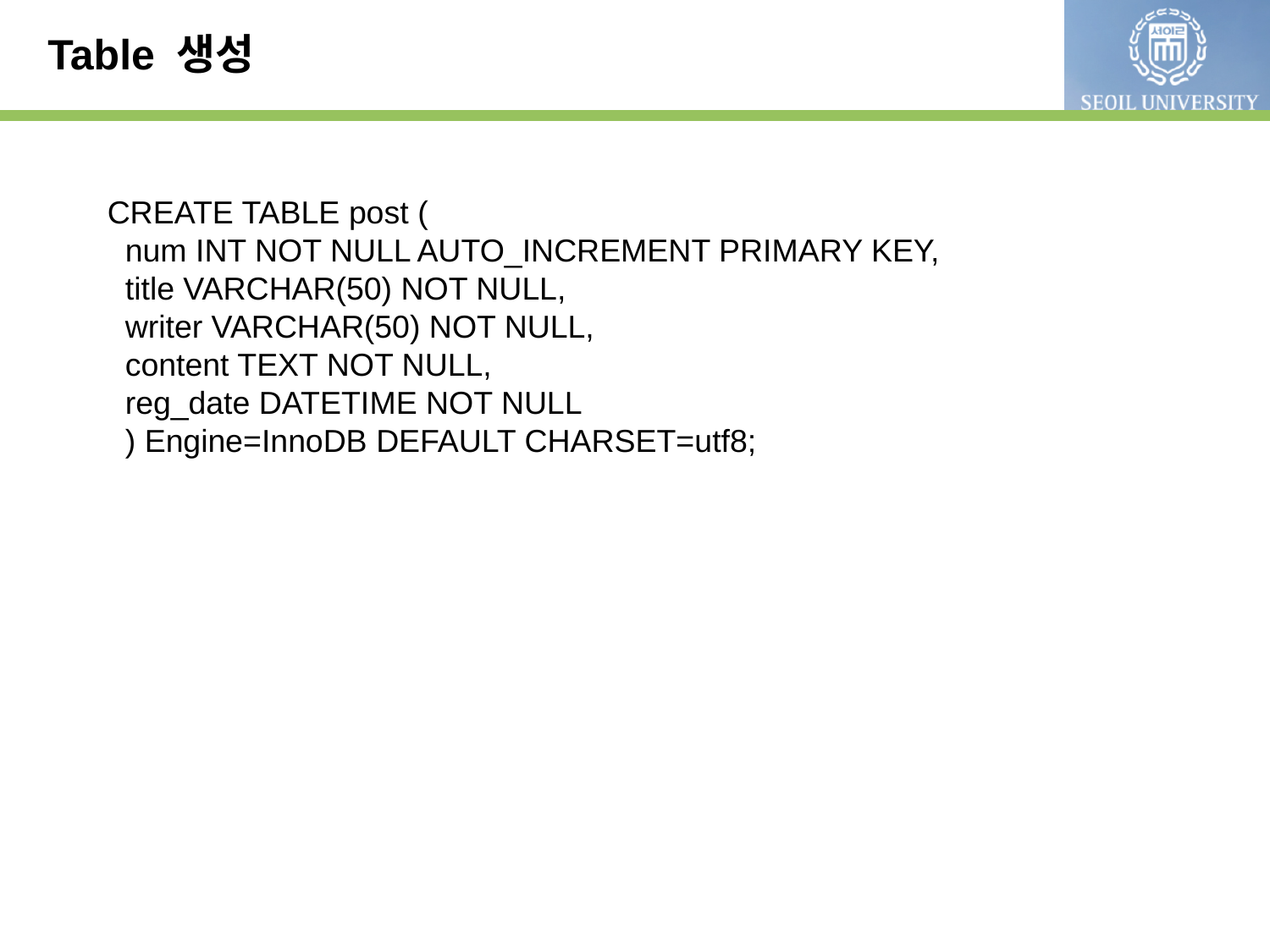

# Table 생성
CREATE TABLE post (
  num INT NOT NULL AUTO_INCREMENT PRIMARY KEY,
  title VARCHAR(50) NOT NULL,
  writer VARCHAR(50) NOT NULL,
  content TEXT NOT NULL,
  reg_date DATETIME NOT NULL
  ) Engine=InnoDB DEFAULT CHARSET=utf8;